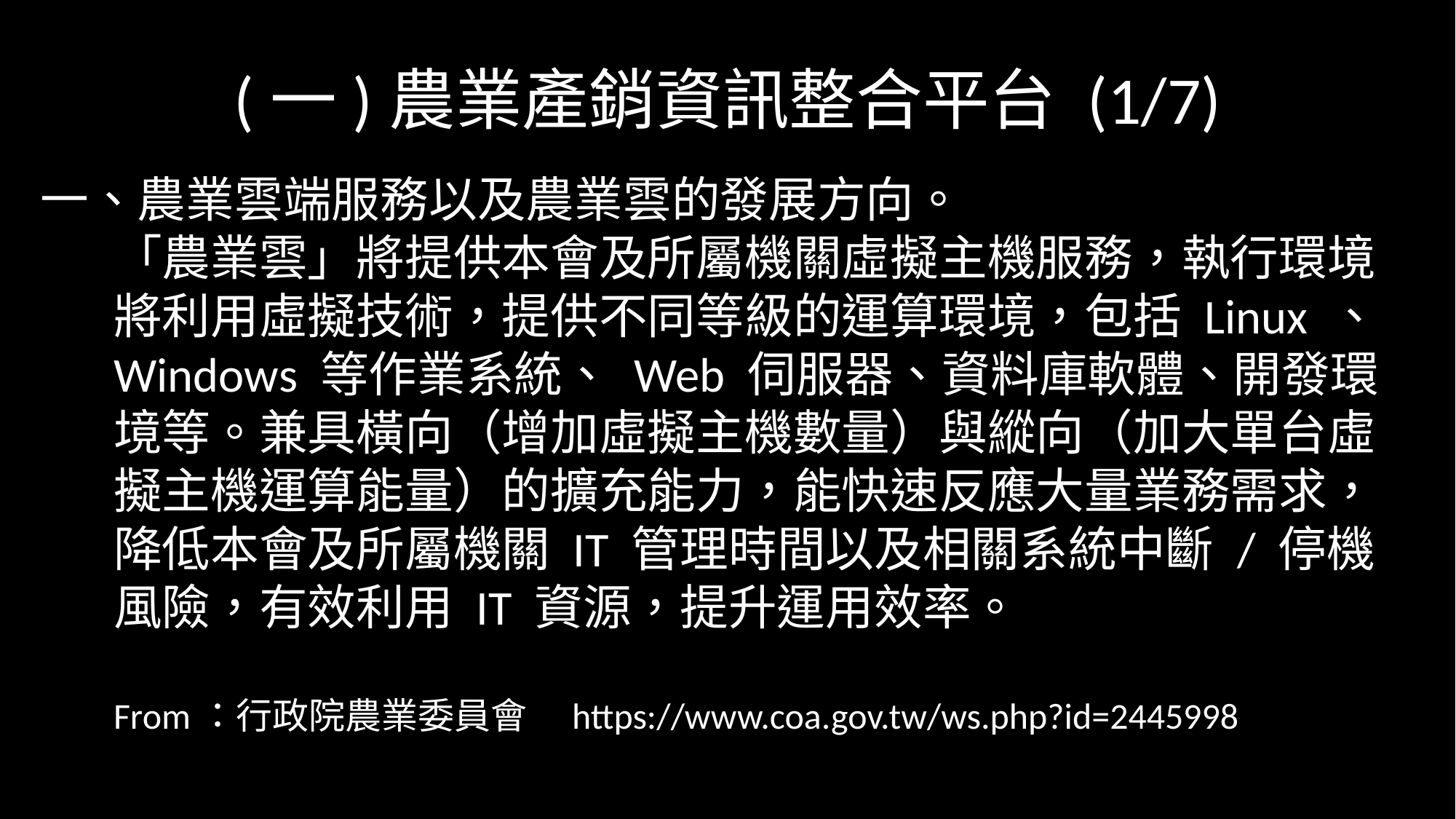

# (一)農業產銷資訊整合平台 (1/7)
一、農業雲端服務以及農業雲的發展方向。
「農業雲」將提供本會及所屬機關虛擬主機服務，執行環境將利用虛擬技術，提供不同等級的運算環境，包括 Linux 、 Windows 等作業系統、 Web 伺服器、資料庫軟體、開發環境等。兼具橫向（增加虛擬主機數量）與縱向（加大單台虛擬主機運算能量）的擴充能力，能快速反應大量業務需求，降低本會及所屬機關 IT 管理時間以及相關系統中斷 / 停機風險，有效利用 IT 資源，提升運用效率。

From：行政院農業委員會　https://www.coa.gov.tw/ws.php?id=2445998